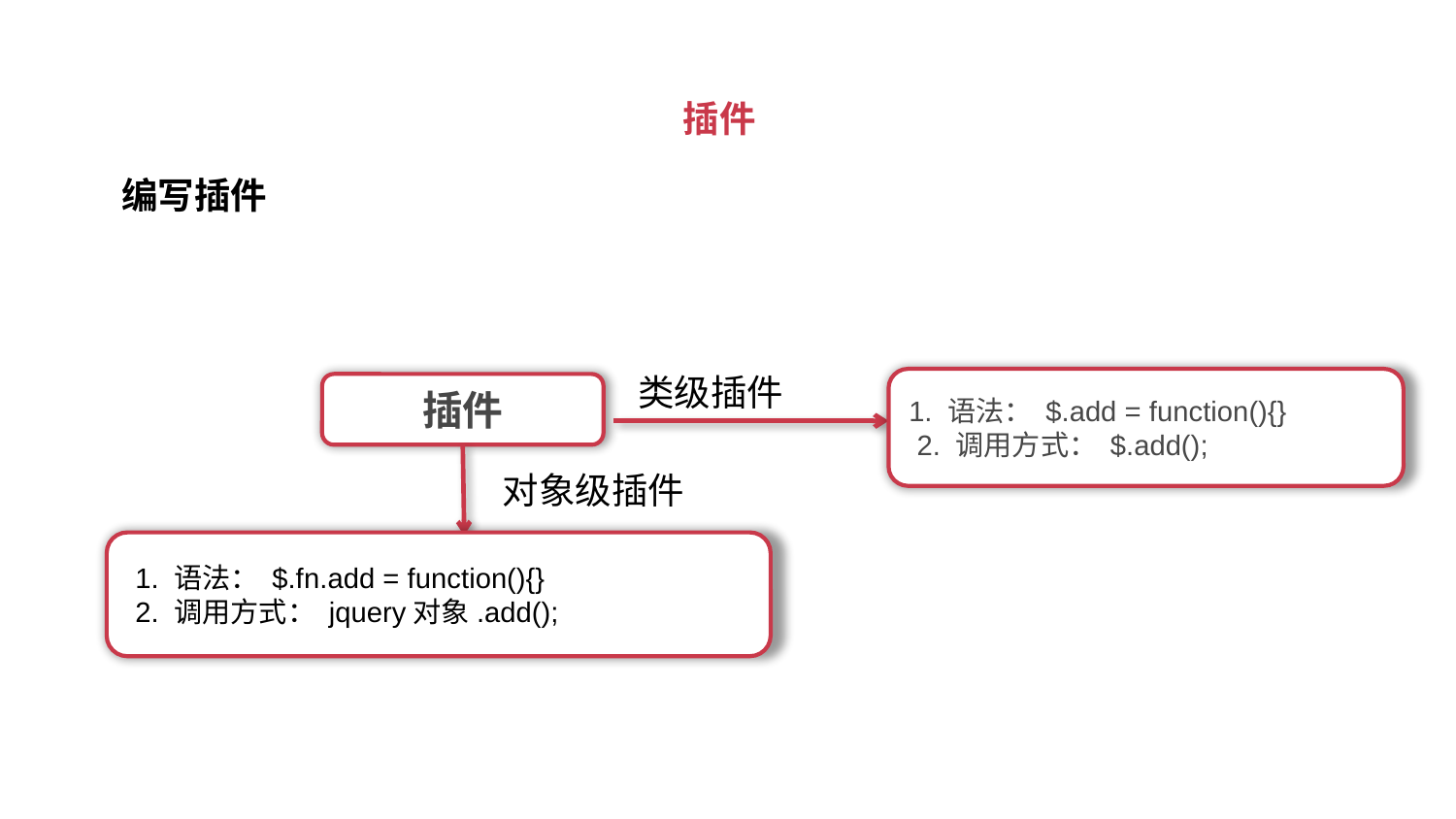

插件
编写插件

类级插件
1. 语法： $.add = function(){}
 2. 调用方式： $.add();
插件
对象级插件
 1. 语法： $.fn.add = function(){}
 2. 调用方式： jquery对象.add();